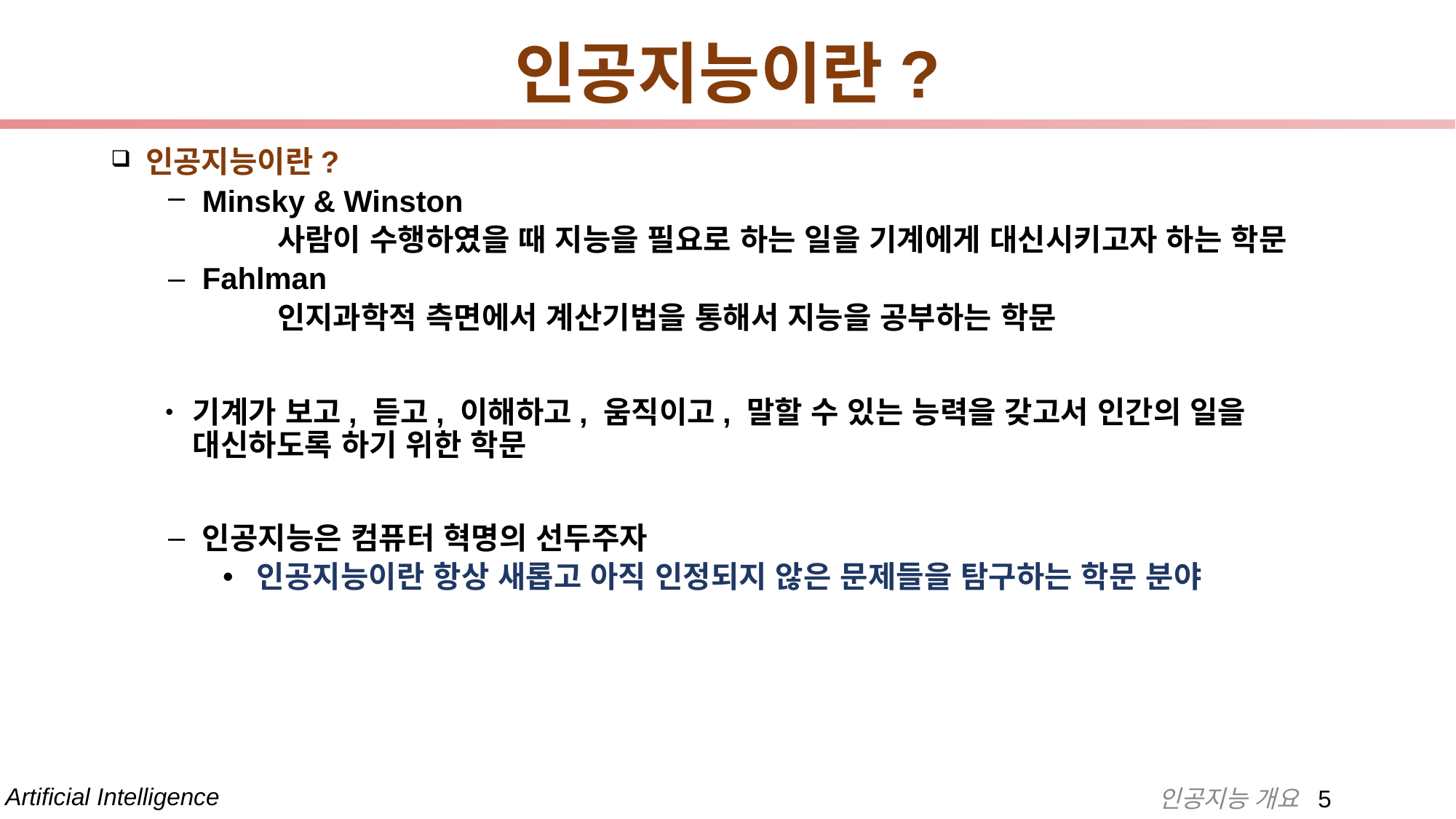

# 인공지능이란?
인공지능이란?
Minsky & Winston
	사람이 수행하였을 때 지능을 필요로 하는 일을 기계에게 대신시키고자 하는 학문
Fahlman
	인지과학적 측면에서 계산기법을 통해서 지능을 공부하는 학문

기계가 보고, 듣고, 이해하고, 움직이고, 말할 수 있는 능력을 갖고서 인간의 일을 대신하도록 하기 위한 학문

인공지능은 컴퓨터 혁명의 선두주자
인공지능이란 항상 새롭고 아직 인정되지 않은 문제들을 탐구하는 학문 분야